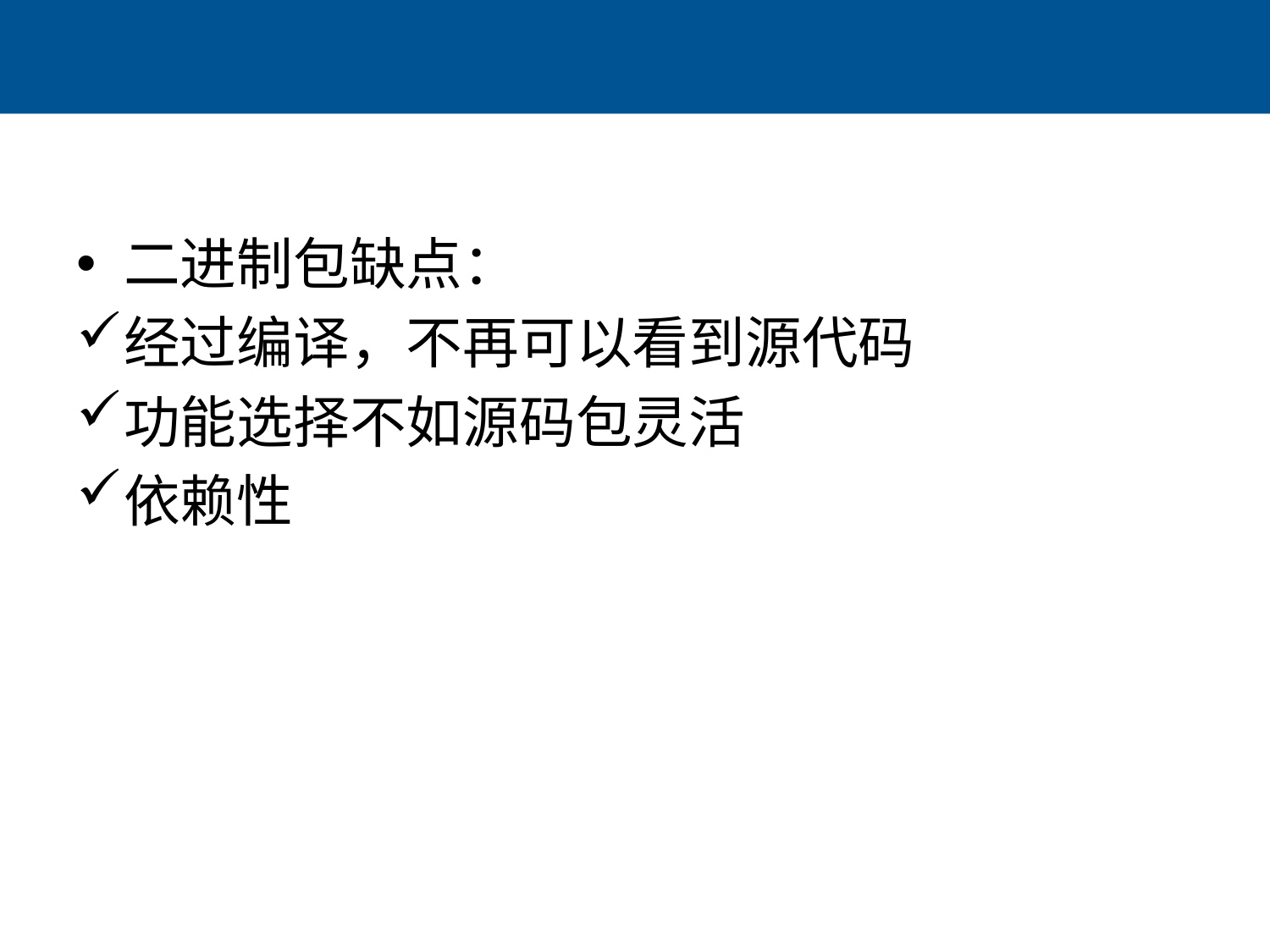

#
二进制包缺点：
经过编译，不再可以看到源代码
功能选择不如源码包灵活
依赖性